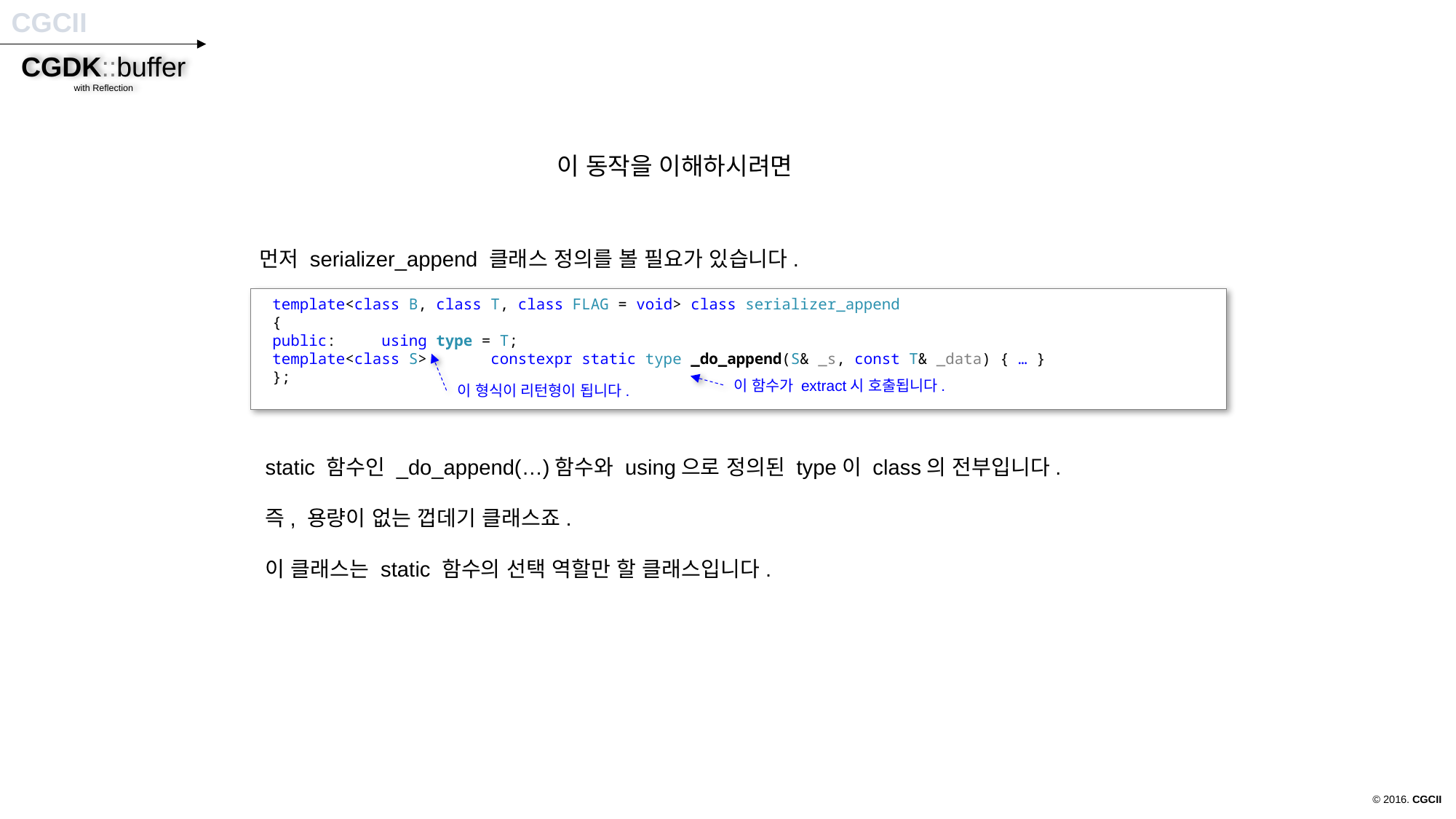

CGCII
CGDK::buffer
with Reflection

이 동작을 이해하시려면
먼저 serializer_append 클래스 정의를 볼 필요가 있습니다.
template<class B, class T, class FLAG = void> class serializer_append
{
public:	using type = T;
template<class S> 	constexpr static type _do_append(S& _s, const T& _data) { … }
};
이 함수가 extract시 호출됩니다.
이 형식이 리턴형이 됩니다.
static 함수인 _do_append(…)함수와 using으로 정의된 type이 class의 전부입니다.
즉, 용량이 없는 껍데기 클래스죠.
이 클래스는 static 함수의 선택 역할만 할 클래스입니다.
© 2016. CGCII